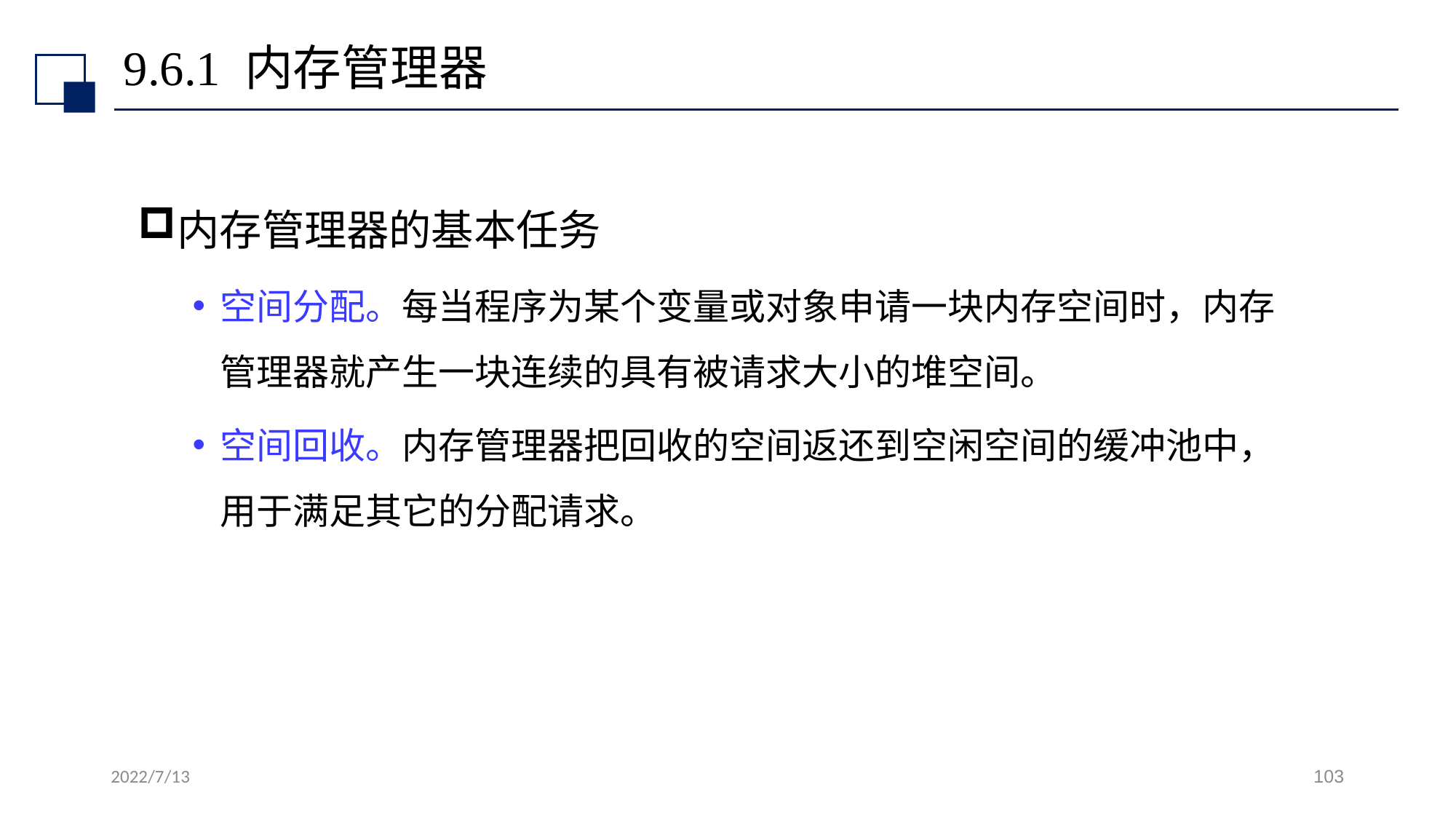

# 9.6.1 内存管理器
内存管理器的基本任务
空间分配。每当程序为某个变量或对象申请一块内存空间时，内存管理器就产生一块连续的具有被请求大小的堆空间。
空间回收。内存管理器把回收的空间返还到空闲空间的缓冲池中，用于满足其它的分配请求。
2022/7/13
103